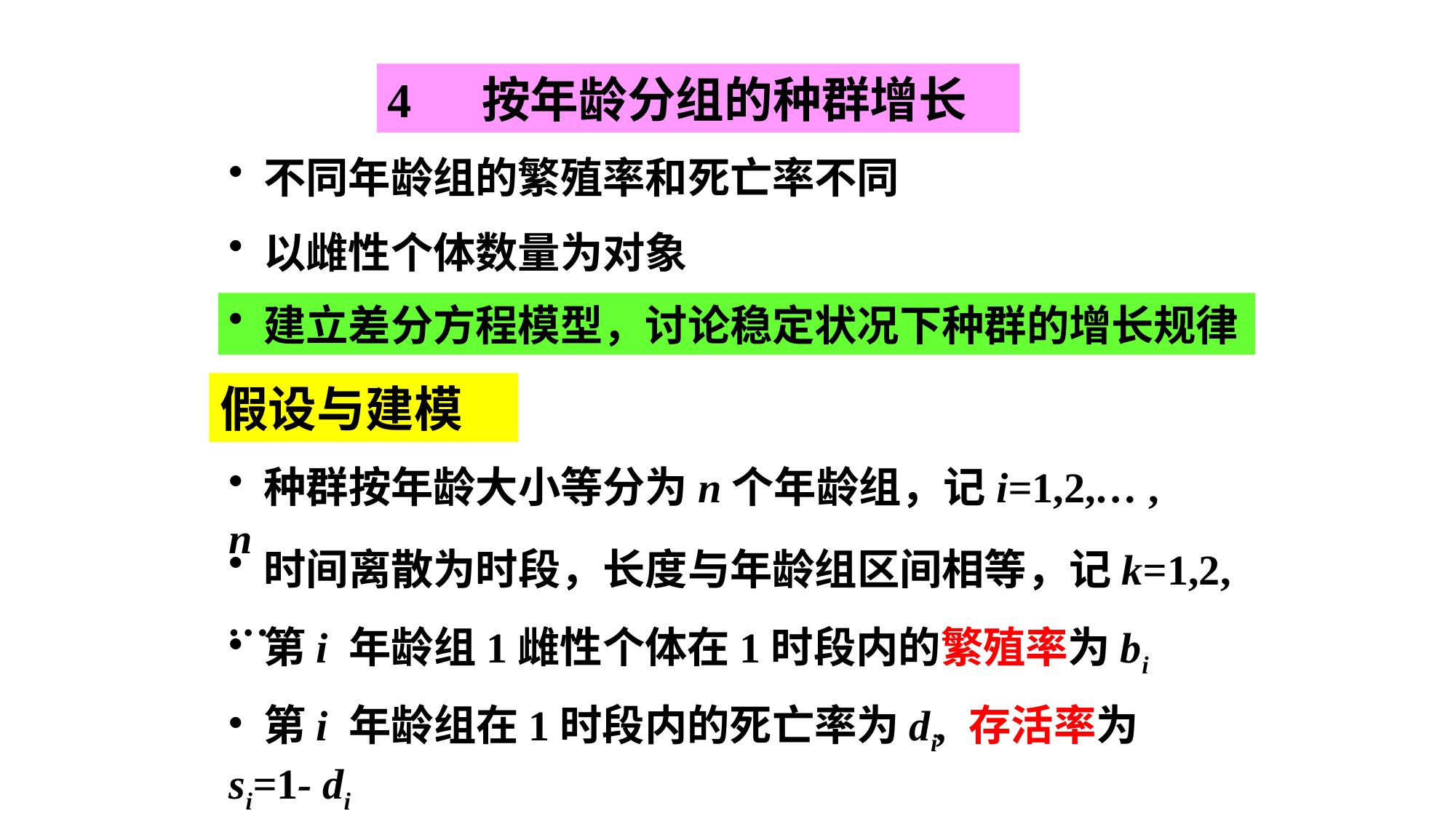

4  按年龄分组的种群增长
 不同年龄组的繁殖率和死亡率不同
 以雌性个体数量为对象
 建立差分方程模型，讨论稳定状况下种群的增长规律
假设与建模
 种群按年龄大小等分为n个年龄组，记i=1,2,… , n
 时间离散为时段，长度与年龄组区间相等，记k=1,2,…
 第i 年龄组1雌性个体在1时段内的繁殖率为bi
 第i 年龄组在1时段内的死亡率为di, 存活率为si=1- di